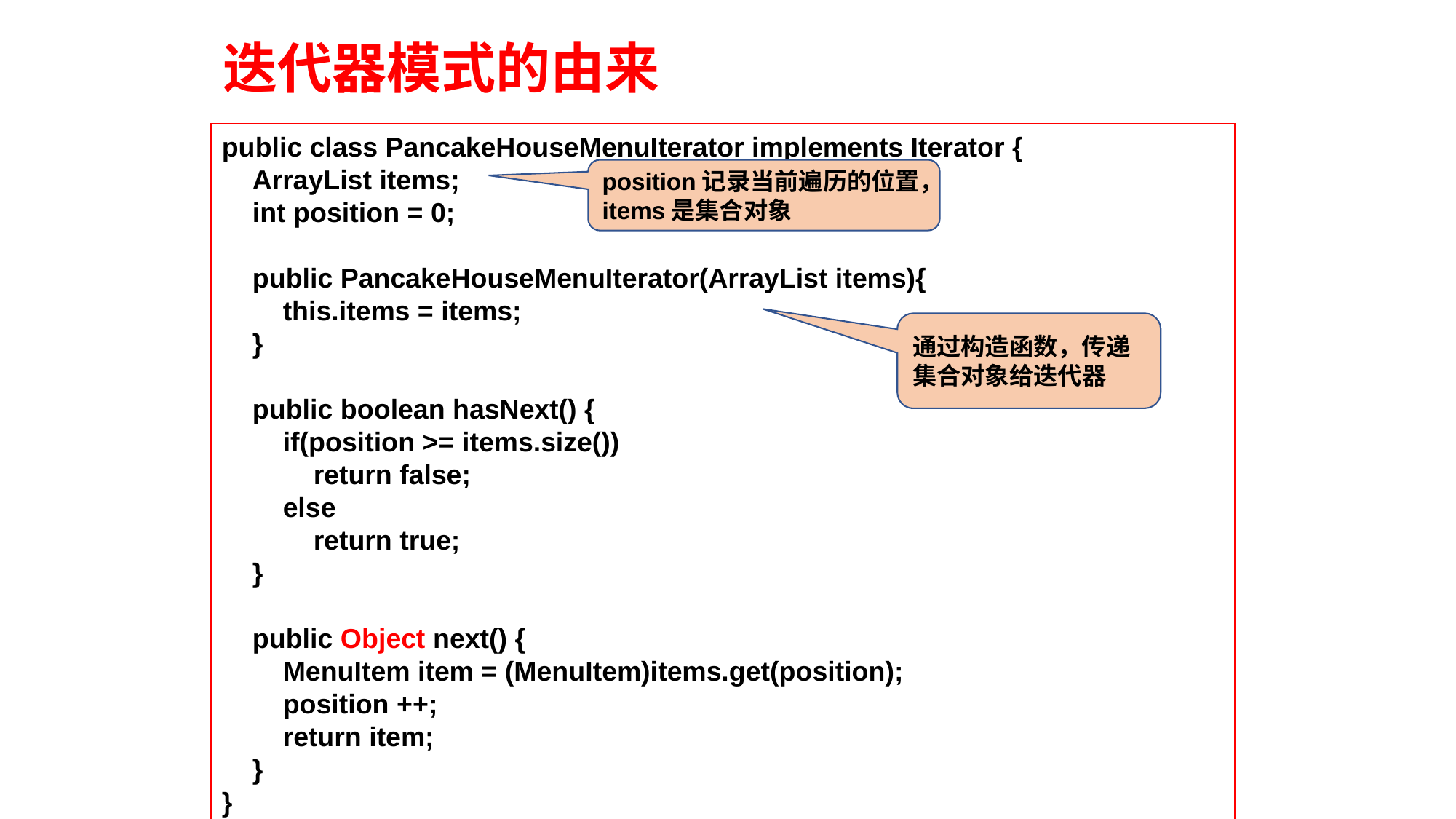

迭代器模式的由来
public class PancakeHouseMenuIterator implements Iterator {
    ArrayList items;
    int position = 0;

    public PancakeHouseMenuIterator(ArrayList items){
        this.items = items;
    }

    public boolean hasNext() {
        if(position >= items.size())
            return false;
        else
            return true;
    }

    public Object next() {
        MenuItem item = (MenuItem)items.get(position);
        position ++;
        return item;
    }
}
position记录当前遍历的位置，items是集合对象
通过构造函数，传递集合对象给迭代器
190